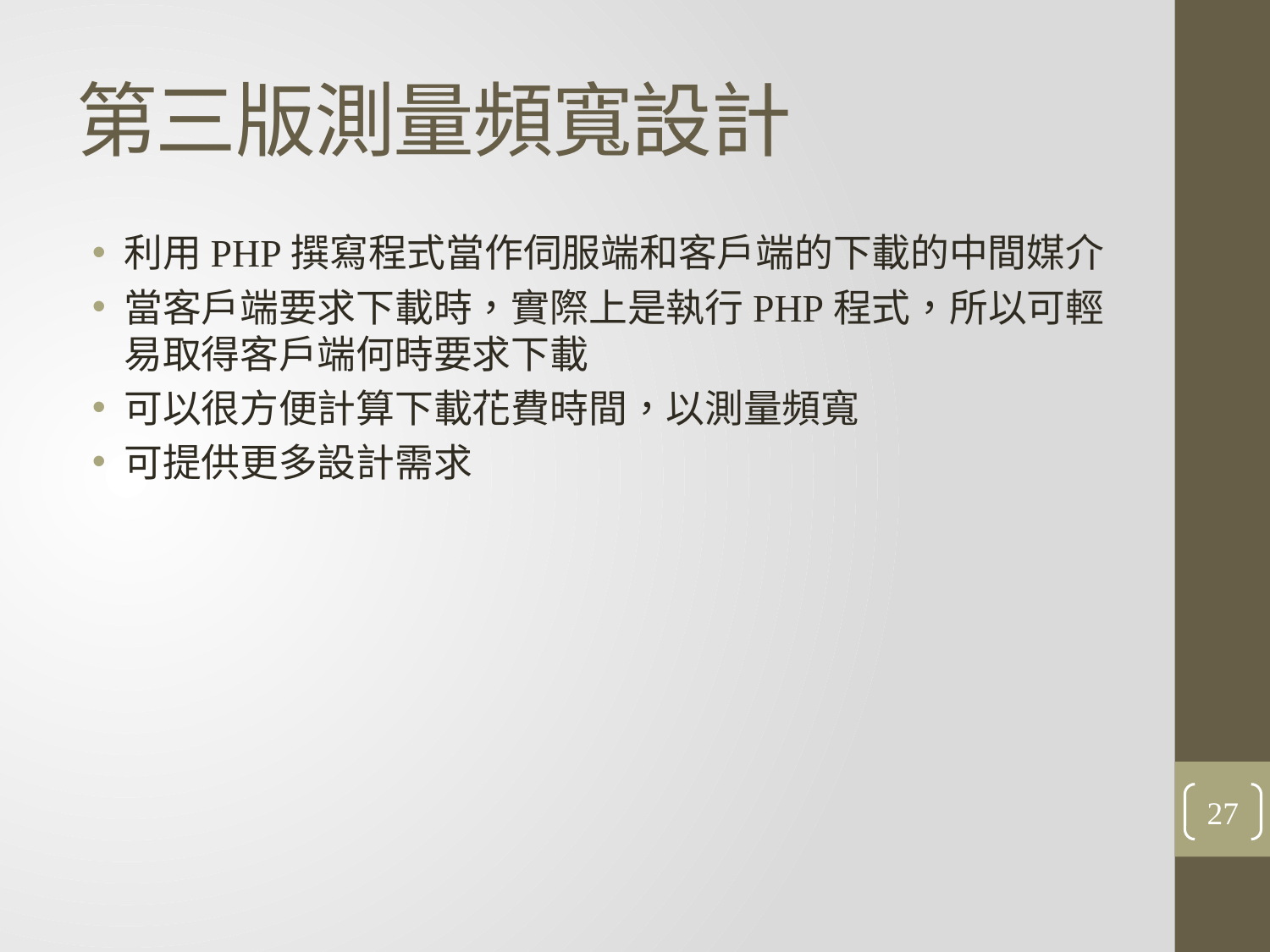

# 第三版測量頻寬設計
利用PHP撰寫程式當作伺服端和客戶端的下載的中間媒介
當客戶端要求下載時，實際上是執行PHP程式，所以可輕易取得客戶端何時要求下載
可以很方便計算下載花費時間，以測量頻寬
可提供更多設計需求
27